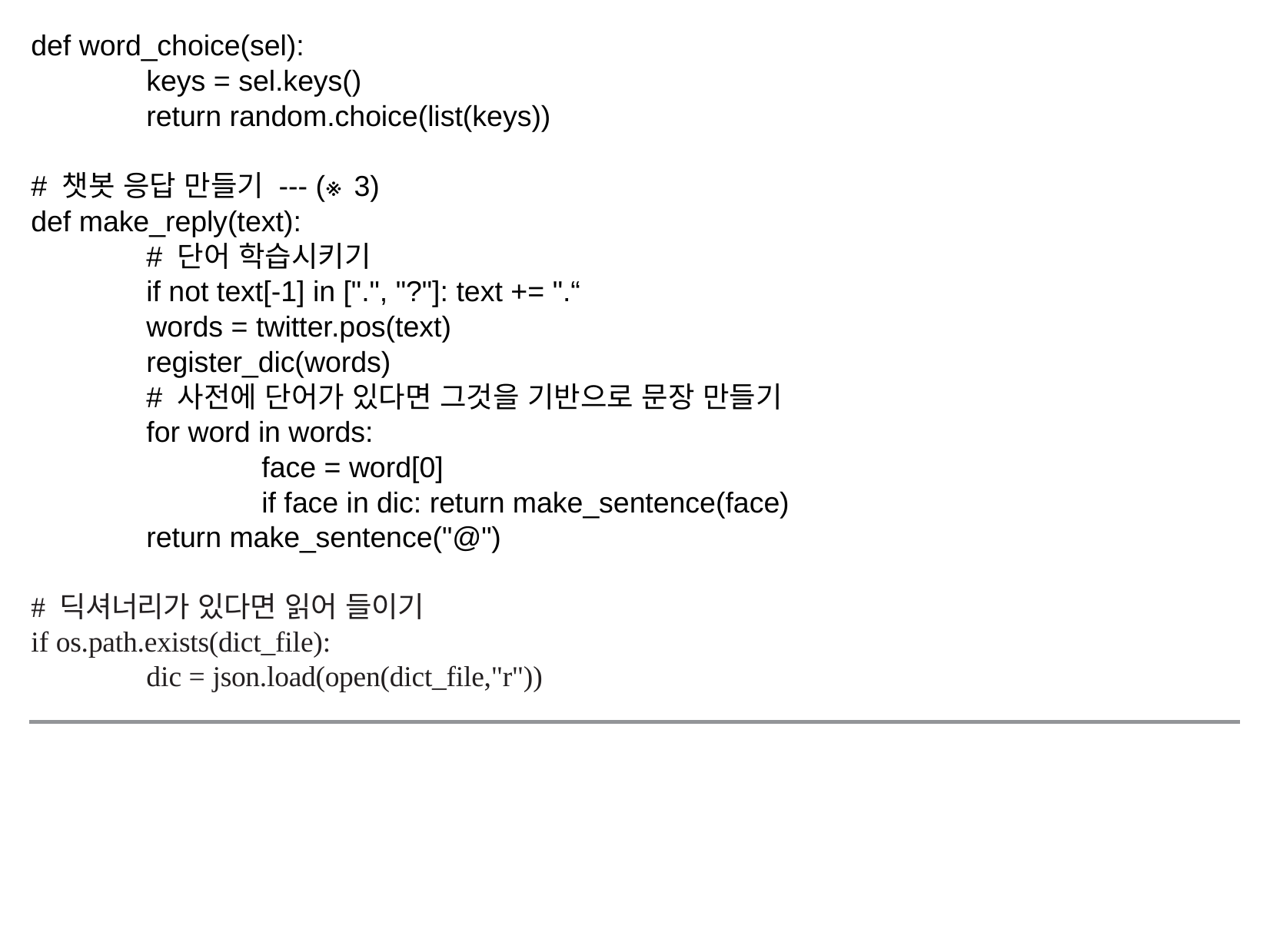

def word_choice(sel):
	keys = sel.keys()
	return random.choice(list(keys))

# 챗봇 응답 만들기 --- (※3)
def make_reply(text):
	# 단어 학습시키기
	if not text[-1] in [".", "?"]: text += ".“
	words = twitter.pos(text)
	register_dic(words)
	# 사전에 단어가 있다면 그것을 기반으로 문장 만들기
	for word in words:
		face = word[0]
		if face in dic: return make_sentence(face)
	return make_sentence("@")

# 딕셔너리가 있다면 읽어 들이기
if os.path.exists(dict_file):
	dic = json.load(open(dict_file,"r"))